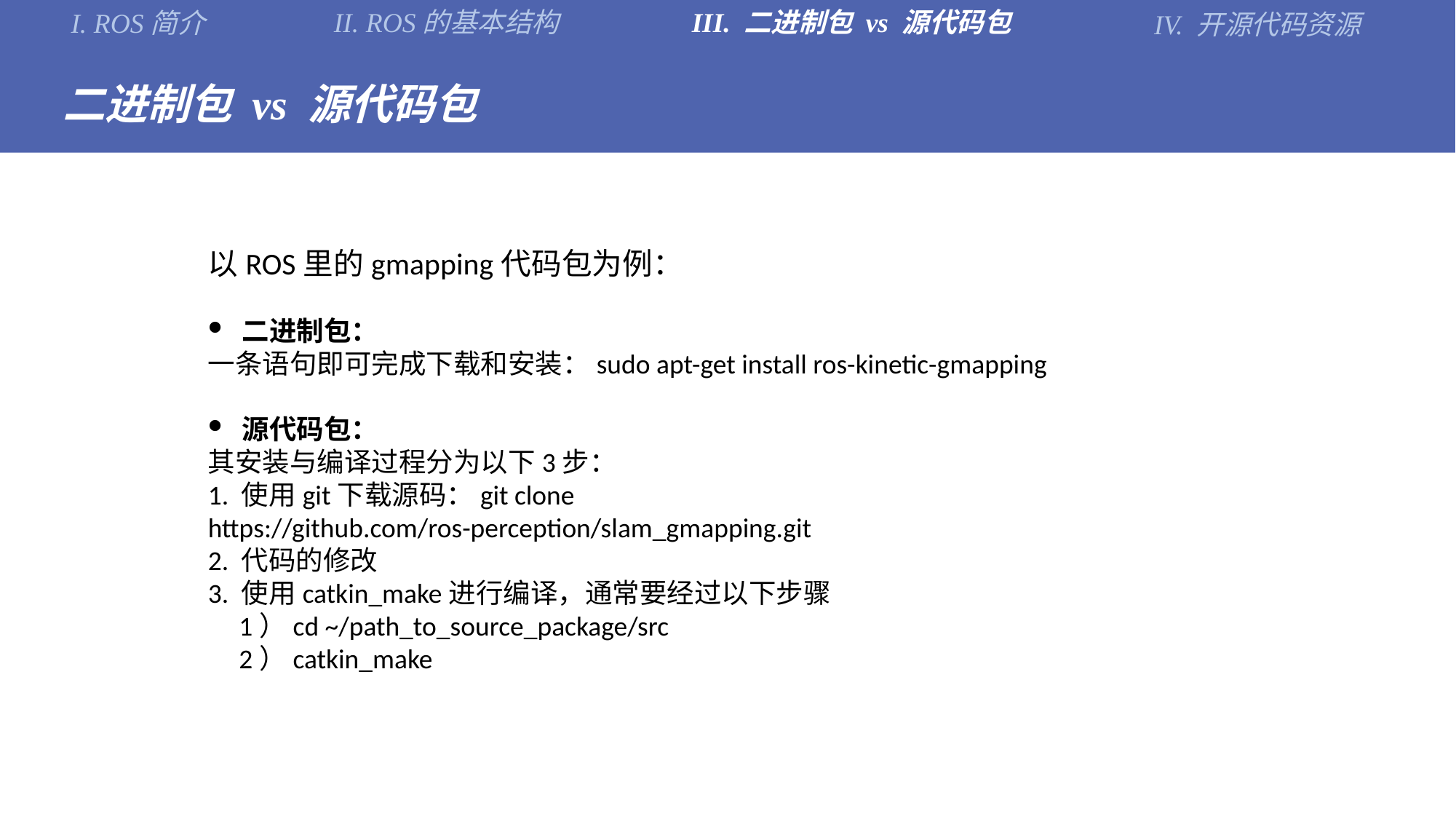

II. ROS的基本结构
III. 二进制包 vs 源代码包

I. ROS简介
IV. 开源代码资源

 二进制包 vs 源代码包
以ROS里的gmapping代码包为例：

二进制包：
一条语句即可完成下载和安装：sudo apt-get install ros-kinetic-gmapping

源代码包：
其安装与编译过程分为以下3步：
1. 使用git下载源码：git clone https://github.com/ros-perception/slam_gmapping.git
2. 代码的修改
3. 使用catkin_make进行编译，通常要经过以下步骤
     1）cd ~/path_to_source_package/src
     2）catkin_make